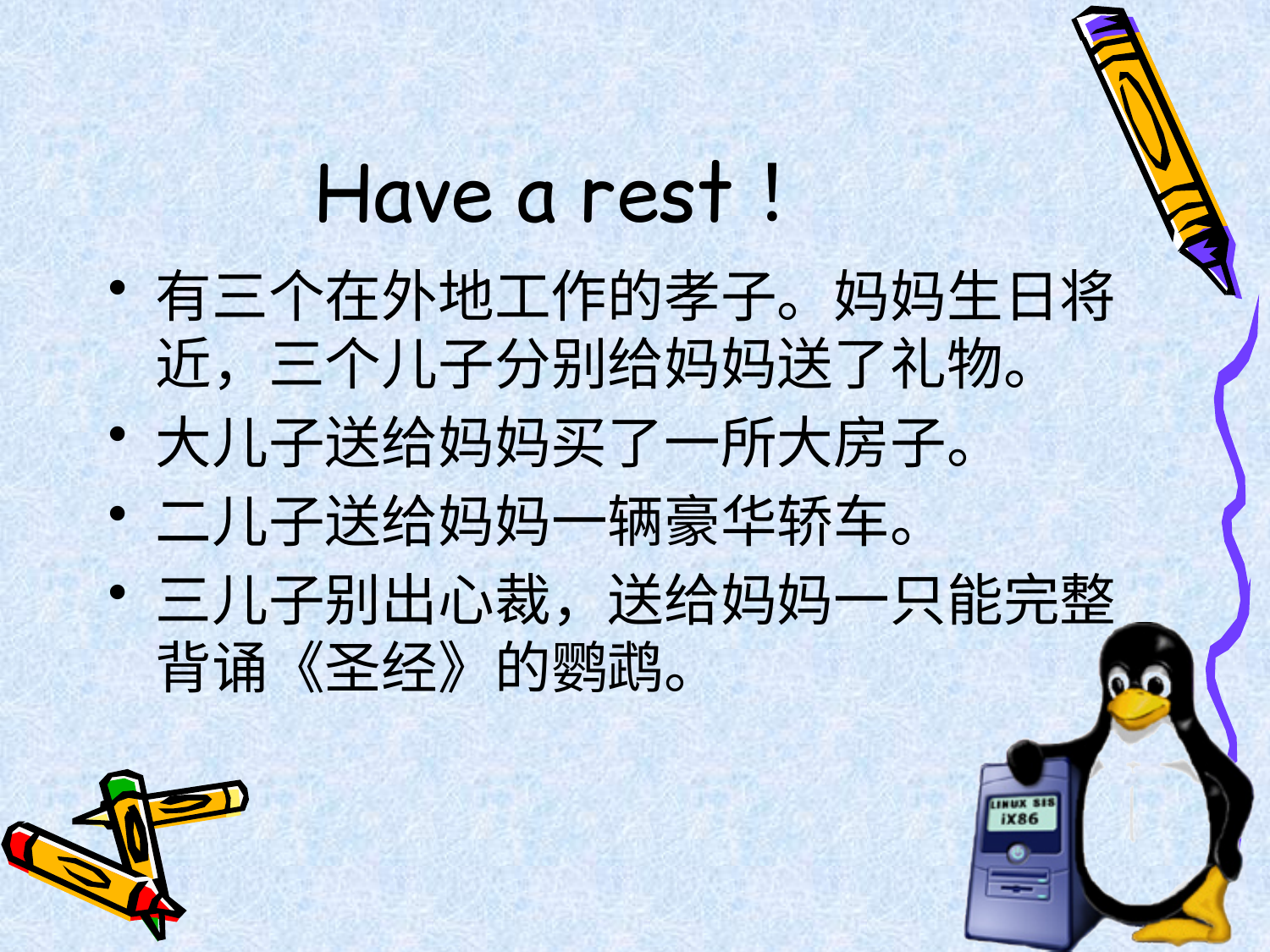

# Have a rest！
有三个在外地工作的孝子。妈妈生日将近，三个儿子分别给妈妈送了礼物。
大儿子送给妈妈买了一所大房子。
二儿子送给妈妈一辆豪华轿车。
三儿子别出心裁，送给妈妈一只能完整背诵《圣经》的鹦鹉。